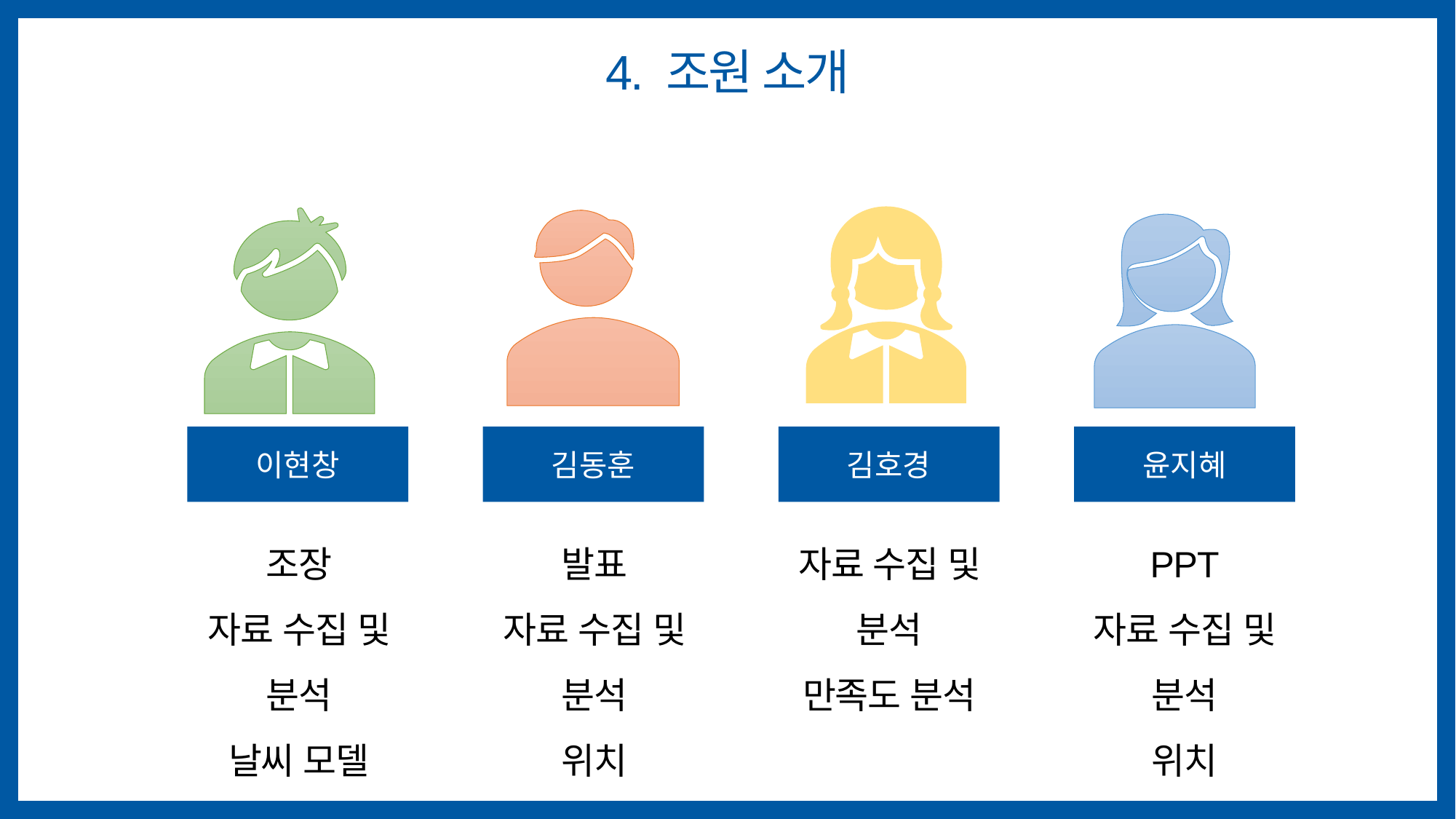

# 4. 조원 소개

이현창
김동훈
김호경
윤지혜
조장
자료 수집 및 분석
날씨 모델
발표
자료 수집 및 분석
위치
자료 수집 및 분석
만족도 분석
PPT
자료 수집 및 분석
위치